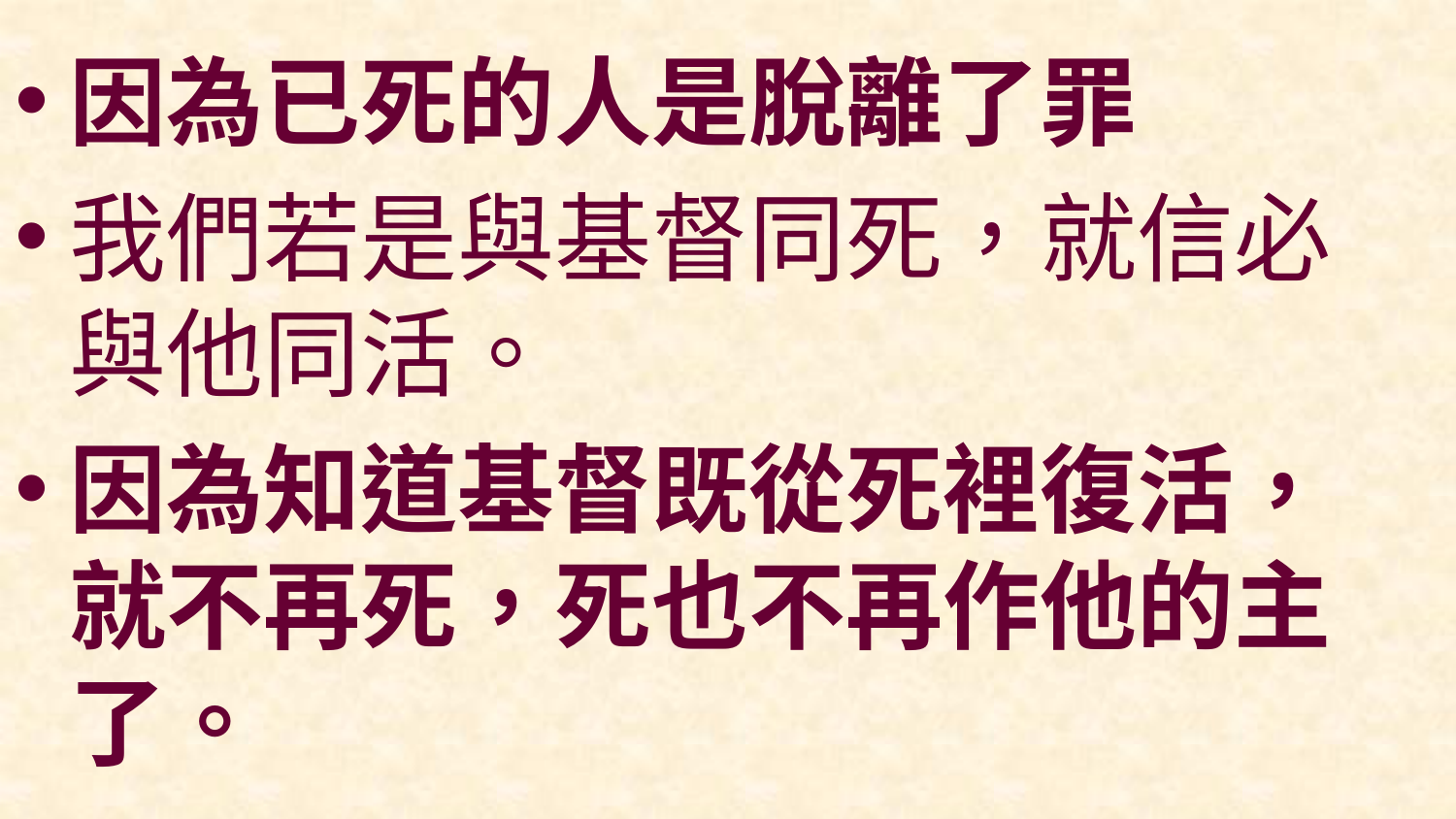

因為已死的人是脫離了罪
我們若是與基督同死，就信必與他同活。
因為知道基督既從死裡復活，就不再死，死也不再作他的主了。